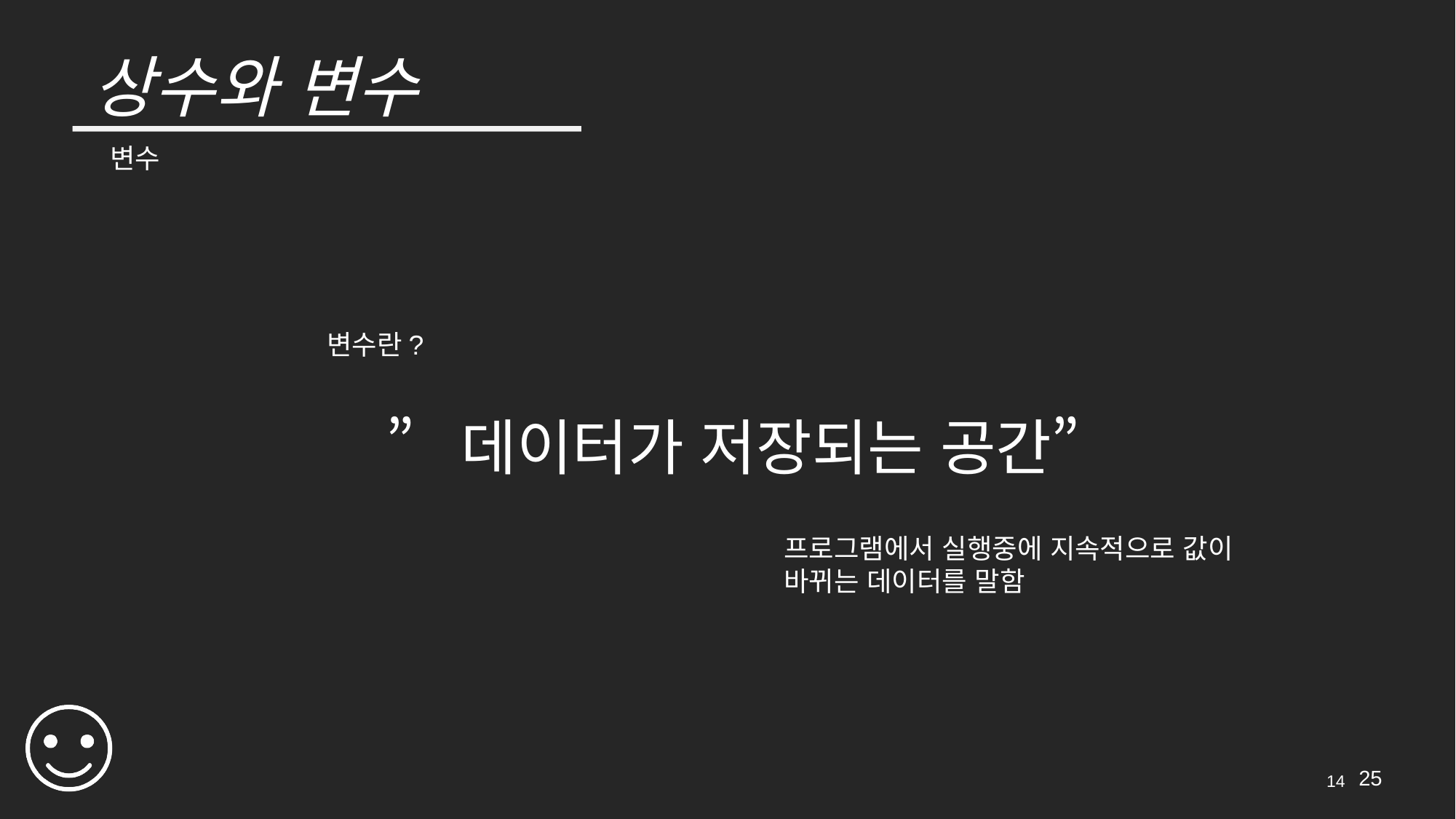

# 상수와 변수

변수
변수란?
”데이터가 저장되는 공간”
프로그램에서 실행중에 지속적으로 값이 바뀌는 데이터를 말함
14